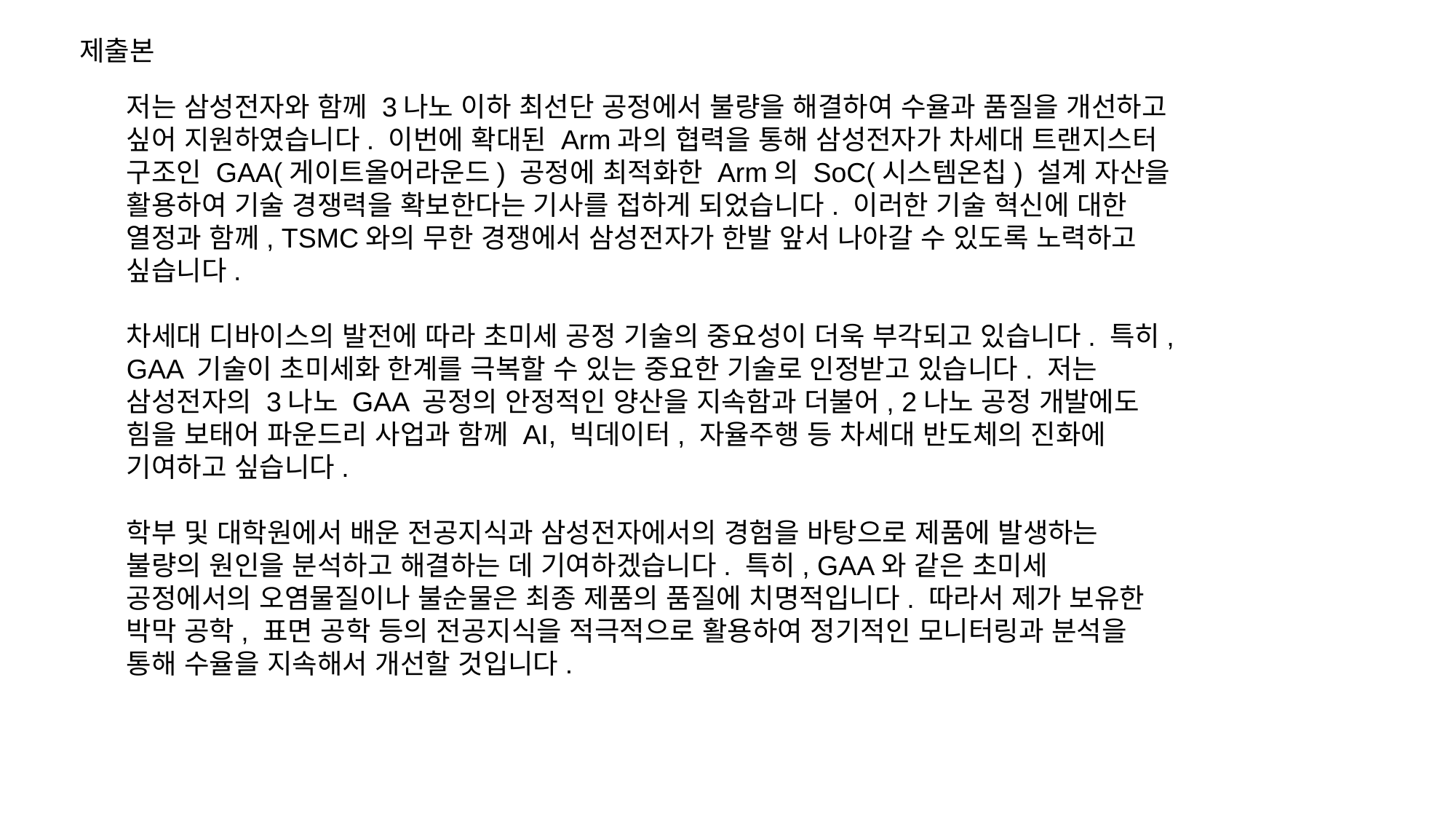

제출본
저는 삼성전자와 함께 3나노 이하 최선단 공정에서 불량을 해결하여 수율과 품질을 개선하고 싶어 지원하였습니다. 이번에 확대된 Arm과의 협력을 통해 삼성전자가 차세대 트랜지스터 구조인 GAA(게이트올어라운드) 공정에 최적화한 Arm의 SoC(시스템온칩) 설계 자산을 활용하여 기술 경쟁력을 확보한다는 기사를 접하게 되었습니다. 이러한 기술 혁신에 대한 열정과 함께, TSMC와의 무한 경쟁에서 삼성전자가 한발 앞서 나아갈 수 있도록 노력하고 싶습니다.

차세대 디바이스의 발전에 따라 초미세 공정 기술의 중요성이 더욱 부각되고 있습니다. 특히, GAA 기술이 초미세화 한계를 극복할 수 있는 중요한 기술로 인정받고 있습니다. 저는 삼성전자의 3나노 GAA 공정의 안정적인 양산을 지속함과 더불어, 2나노 공정 개발에도 힘을 보태어 파운드리 사업과 함께 AI, 빅데이터, 자율주행 등 차세대 반도체의 진화에 기여하고 싶습니다.

학부 및 대학원에서 배운 전공지식과 삼성전자에서의 경험을 바탕으로 제품에 발생하는 불량의 원인을 분석하고 해결하는 데 기여하겠습니다. 특히, GAA와 같은 초미세 공정에서의 오염물질이나 불순물은 최종 제품의 품질에 치명적입니다. 따라서 제가 보유한 박막 공학, 표면 공학 등의 전공지식을 적극적으로 활용하여 정기적인 모니터링과 분석을 통해 수율을 지속해서 개선할 것입니다.